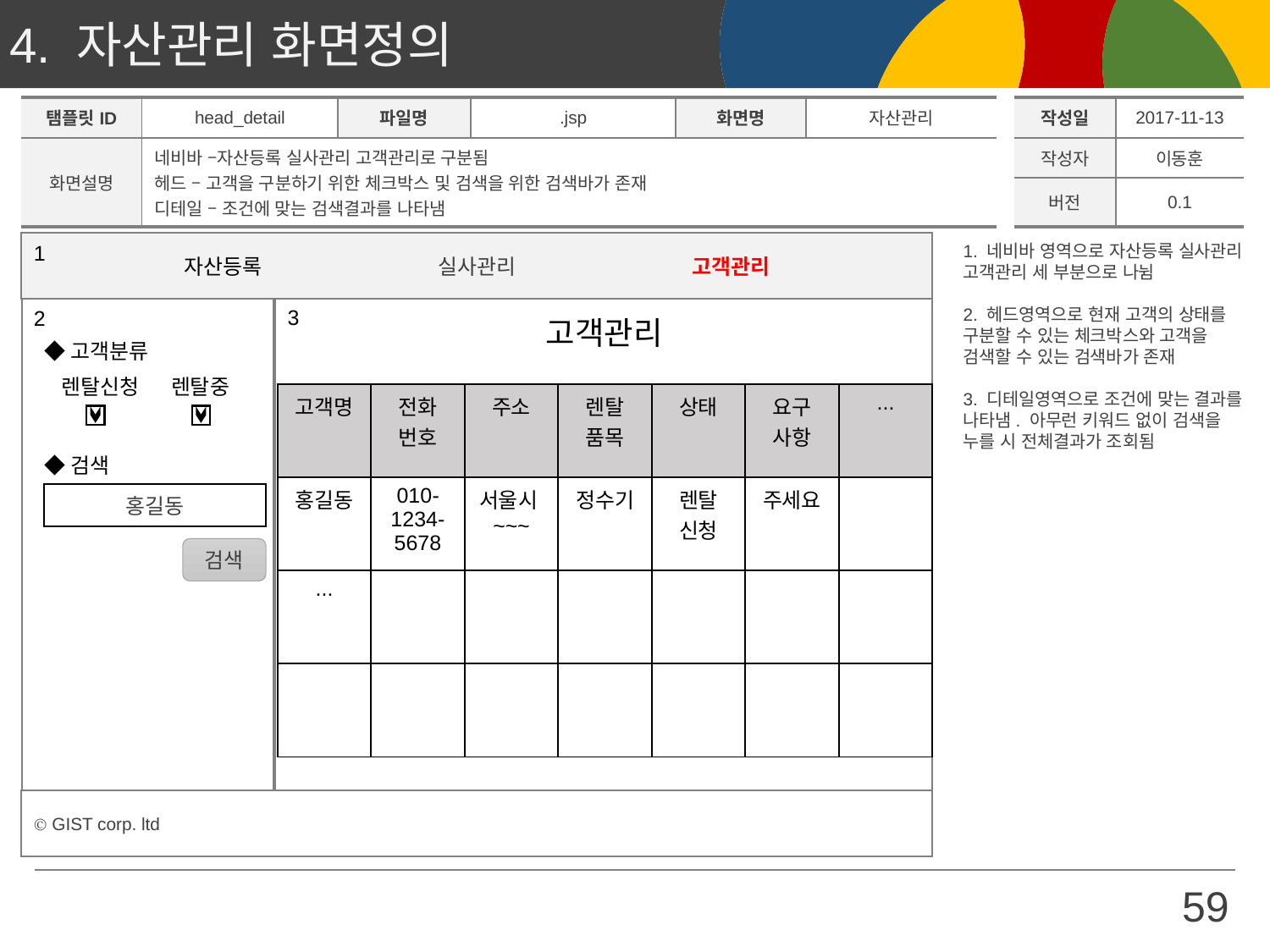

| 탬플릿ID | head\_detail | 파일명 | .jsp | 화면명 | 자산관리 |  | 작성일 | 2017-11-13 |
| --- | --- | --- | --- | --- | --- | --- | --- | --- |
| 화면설명 | 네비바 –자산등록 실사관리 고객관리로 구분됨 헤드 – 고객을 구분하기 위한 체크박스 및 검색을 위한 검색바가 존재 디테일 – 조건에 맞는 검색결과를 나타냄 |  |  |  |  |  | 작성자 | 이동훈 |
|  |  |  |  |  |  |  | 버전 | 0.1 |
자산등록		실사관리		고객관리
1
1. 네비바 영역으로 자산등록 실사관리
고객관리 세 부분으로 나뉨

2. 헤드영역으로 현재 고객의 상태를
구분할 수 있는 체크박스와 고객을
검색할 수 있는 검색바가 존재

3. 디테일영역으로 조건에 맞는 결과를
나타냄. 아무런 키워드 없이 검색을
누를 시 전체결과가 조회됨
3
2

고객관리
◆고객분류
  렌탈신청	렌탈중
| 고객명 | 전화 번호 | 주소 | 렌탈 품목 | 상태 | 요구 사항 | ... |
| --- | --- | --- | --- | --- | --- | --- |
| 홍길동 | 010-1234-5678 | 서울시~~~ | 정수기 | 렌탈 신청 | 주세요 |  |
| ... |  |  |  |  |  |  |
|  |  |  |  |  |  |  |

◆검색
홍길동
검색
Ⓒ GIST corp. ltd